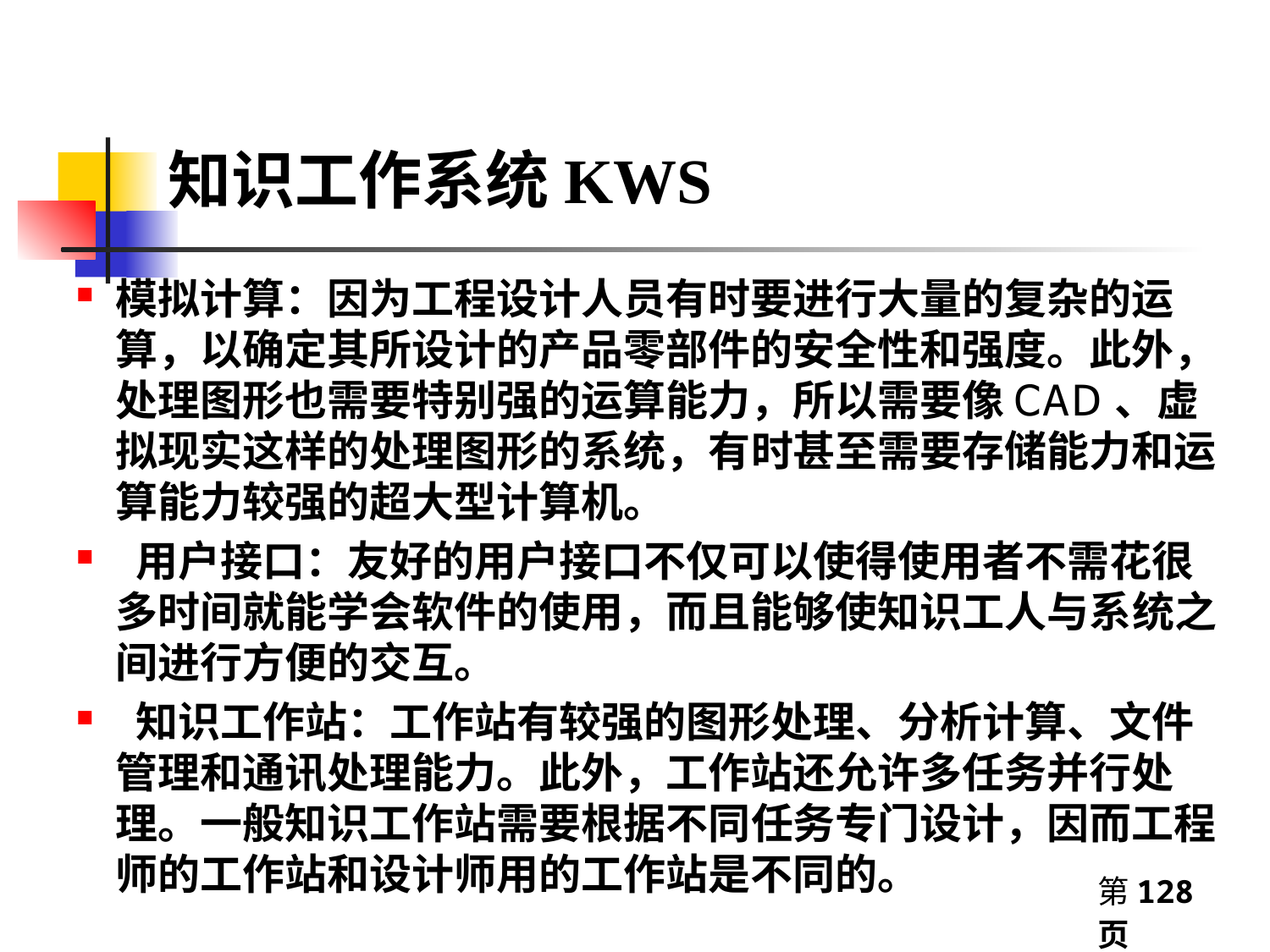

# 知识工作系统KWS
模拟计算：因为工程设计人员有时要进行大量的复杂的运算，以确定其所设计的产品零部件的安全性和强度。此外，处理图形也需要特别强的运算能力，所以需要像CAD、虚拟现实这样的处理图形的系统，有时甚至需要存储能力和运算能力较强的超大型计算机。
 用户接口：友好的用户接口不仅可以使得使用者不需花很多时间就能学会软件的使用，而且能够使知识工人与系统之间进行方便的交互。
 知识工作站：工作站有较强的图形处理、分析计算、文件管理和通讯处理能力。此外，工作站还允许多任务并行处理。一般知识工作站需要根据不同任务专门设计，因而工程师的工作站和设计师用的工作站是不同的。